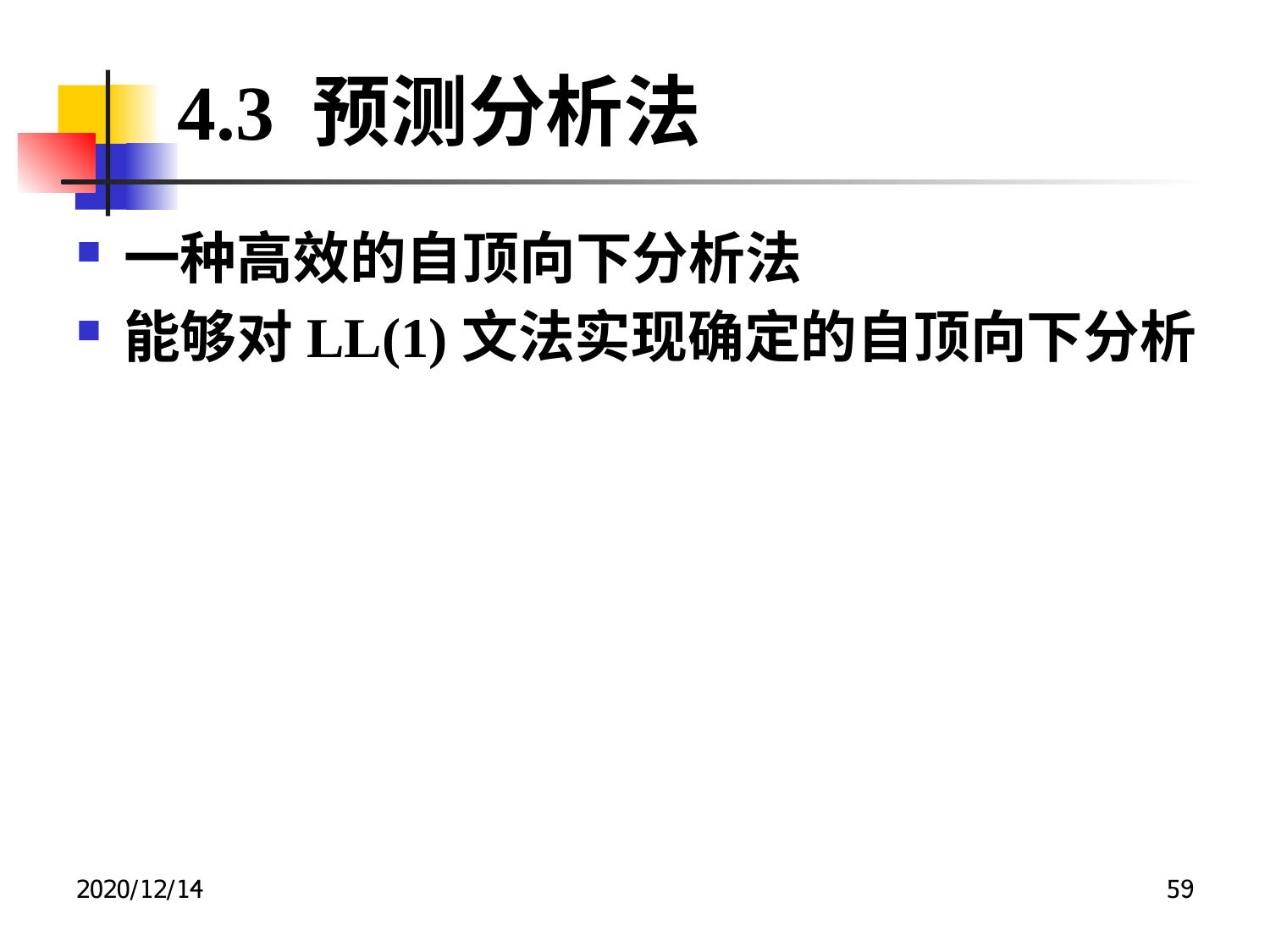

4.3 预测分析法
一种高效的自顶向下分析法
能够对LL(1)文法实现确定的自顶向下分析
2020/12/14
59